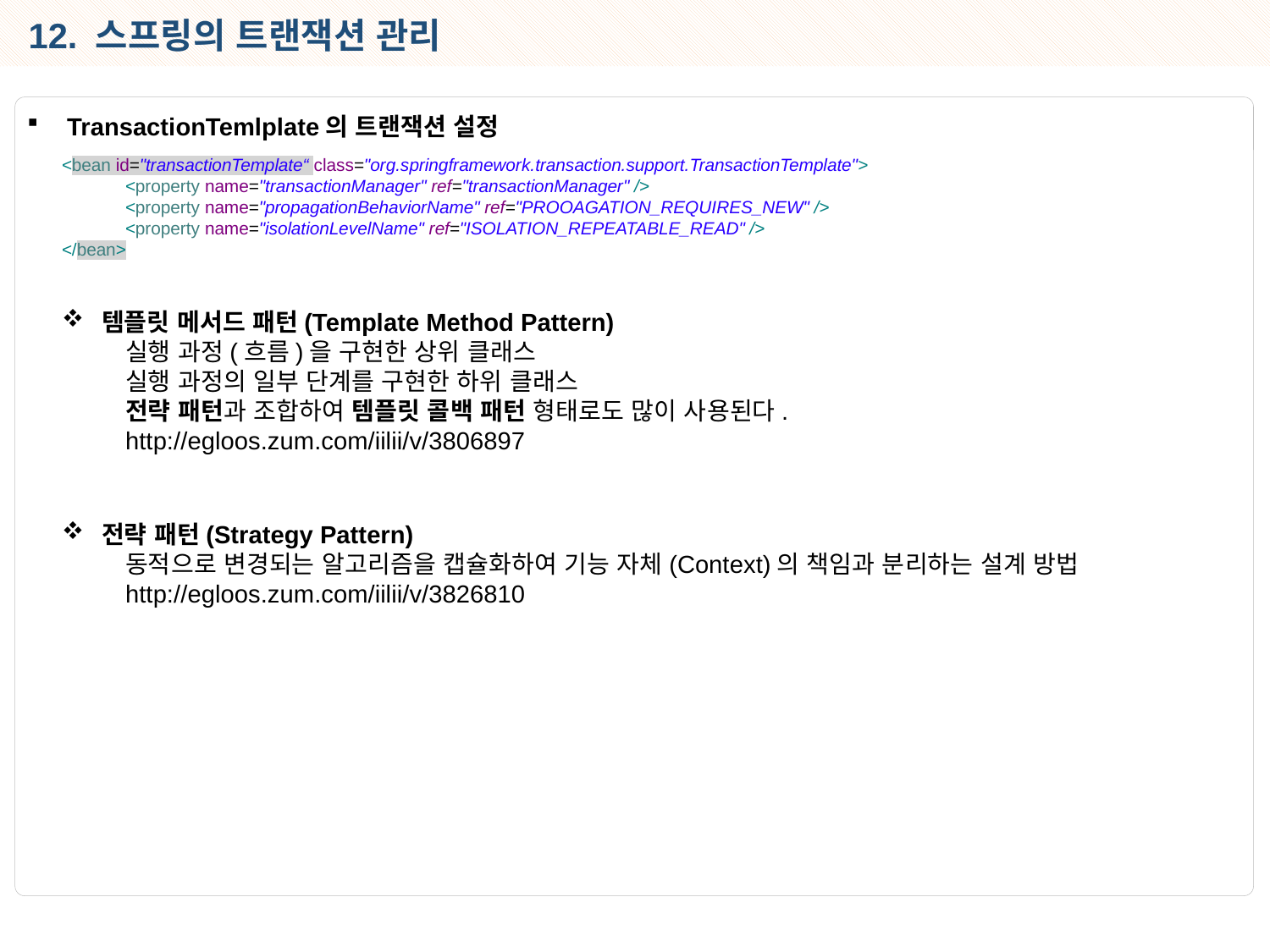

12. 스프링의 트랜잭션 관리
TransactionTemlplate의 트랜잭션 설정
<bean id="transactionTemplate“ class="org.springframework.transaction.support.TransactionTemplate">
<property name="transactionManager" ref="transactionManager" />
<property name="propagationBehaviorName" ref="PROOAGATION_REQUIRES_NEW" />
<property name="isolationLevelName" ref="ISOLATION_REPEATABLE_READ" />
</bean>
템플릿 메서드 패턴(Template Method Pattern)
실행 과정(흐름)을 구현한 상위 클래스
실행 과정의 일부 단계를 구현한 하위 클래스
전략 패턴과 조합하여 템플릿 콜백 패턴 형태로도 많이 사용된다.
http://egloos.zum.com/iilii/v/3806897
전략 패턴(Strategy Pattern)
동적으로 변경되는 알고리즘을 캡슐화하여 기능 자체(Context)의 책임과 분리하는 설계 방법
http://egloos.zum.com/iilii/v/3826810